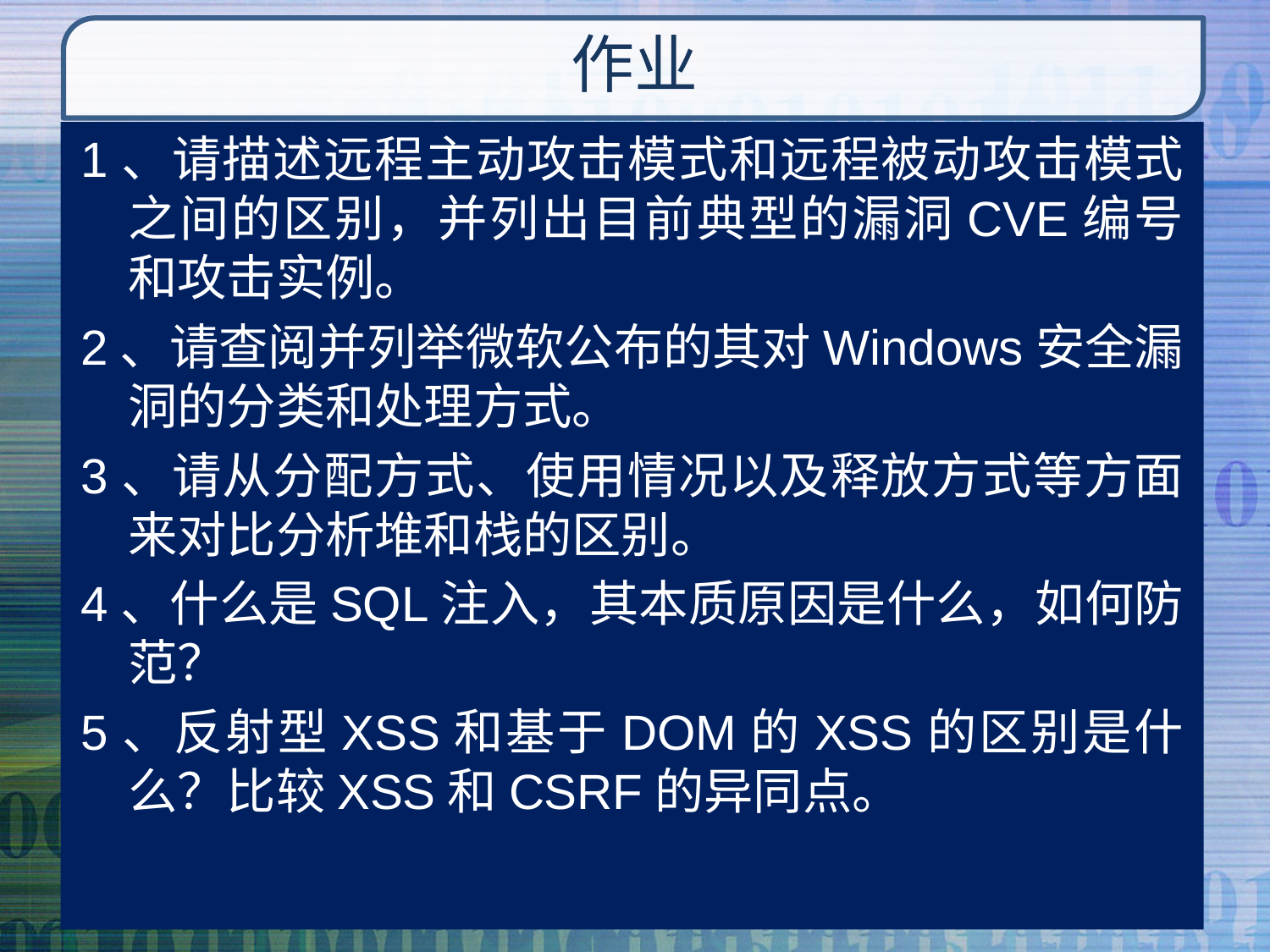

# 作业
1、请描述远程主动攻击模式和远程被动攻击模式之间的区别，并列出目前典型的漏洞CVE编号和攻击实例。
2、请查阅并列举微软公布的其对Windows安全漏洞的分类和处理方式。
3、请从分配方式、使用情况以及释放方式等方面来对比分析堆和栈的区别。
4、什么是SQL注入，其本质原因是什么，如何防范？
5、反射型XSS和基于DOM的XSS的区别是什么？比较XSS和CSRF的异同点。